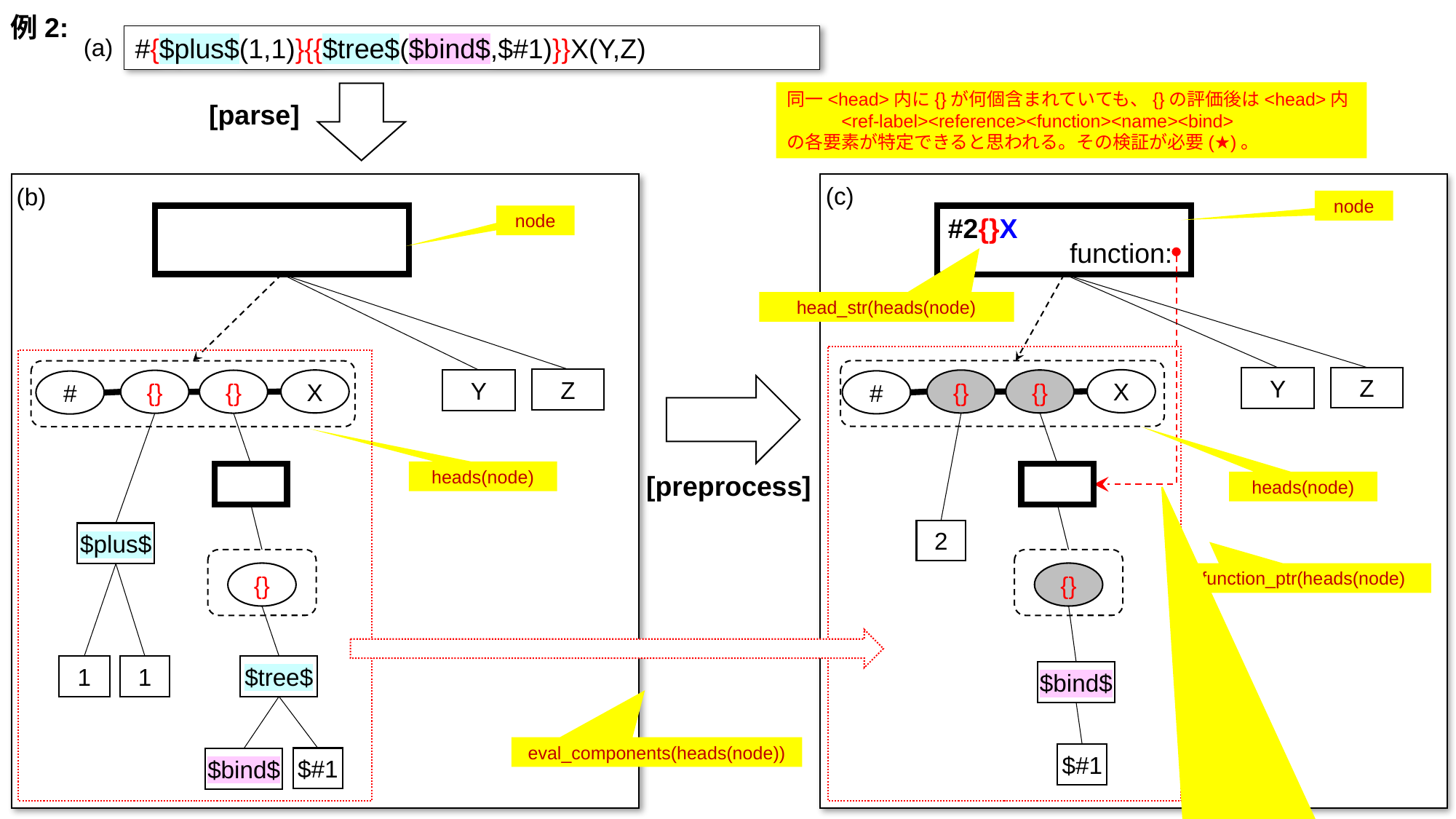

例2:
#{$plus$(1,1)}{{$tree$($bind$,$#1)}}X(Y,Z)
(a)
同一<head>内に{}が何個含まれていても、{}の評価後は<head>内
<ref-label><reference><function><name><bind>
の各要素が特定できると思われる。その検証が必要(★)。

[parse]

(c)
(b)
node

node
#2{}X
function:
head_str(heads(node)

Z
Y
Z
X
{}
X
Y
{}
{}
{}
#
#
heads(node)
[preprocess]

heads(node)
2
$plus$

{}
{}
function_ptr(heads(node)

$tree$
1
1
$bind$
eval_components(heads(node))
$#1
$#1
$bind$
function ptrのポイント先は、{}が付与されていることがわかる位置とすべき。